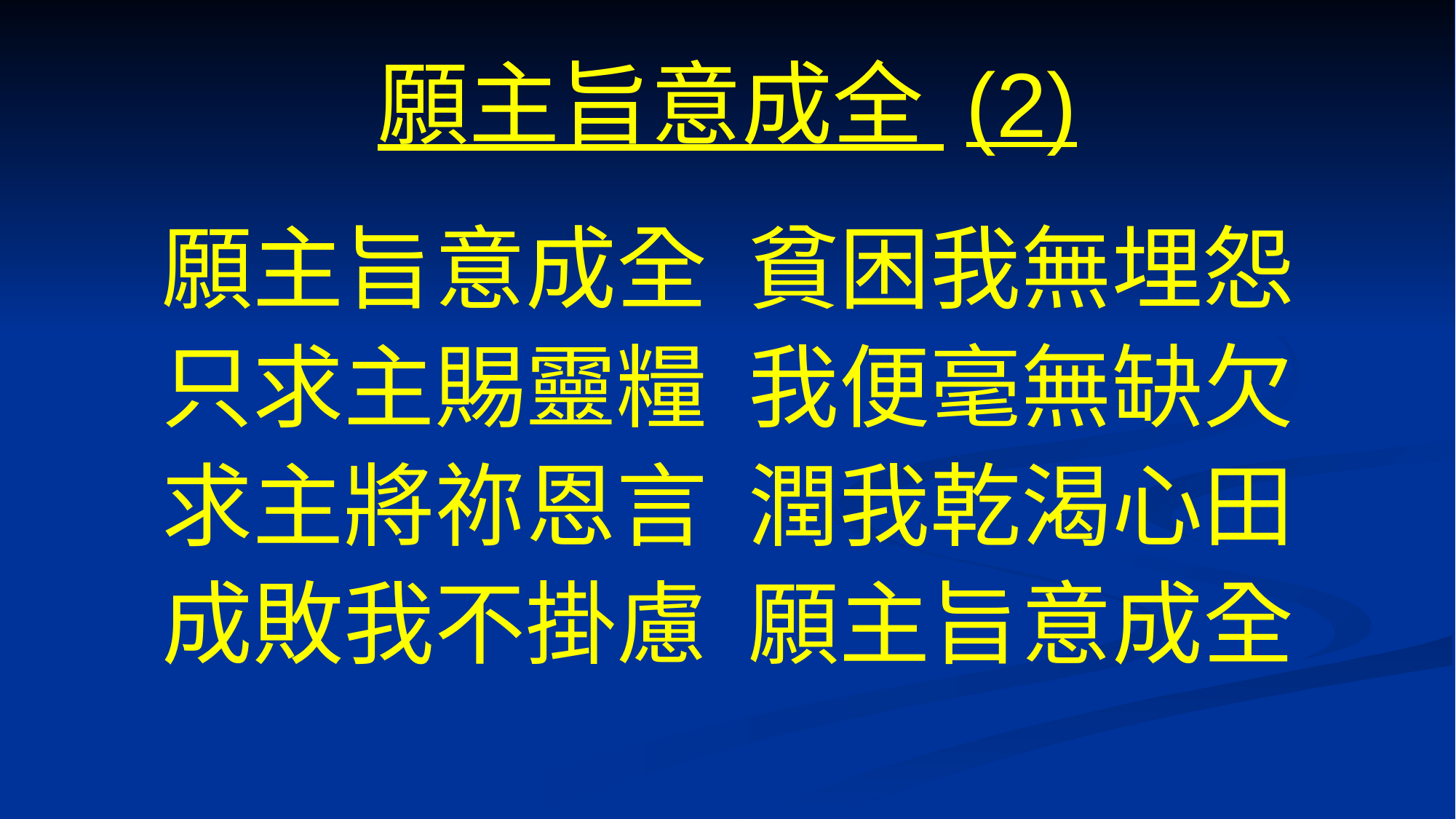

# 願主旨意成全 (2)
願主旨意成全  貧困我無埋怨
只求主賜靈糧  我便毫無缺欠
求主將祢恩言  潤我乾渴心田
成敗我不掛慮  願主旨意成全